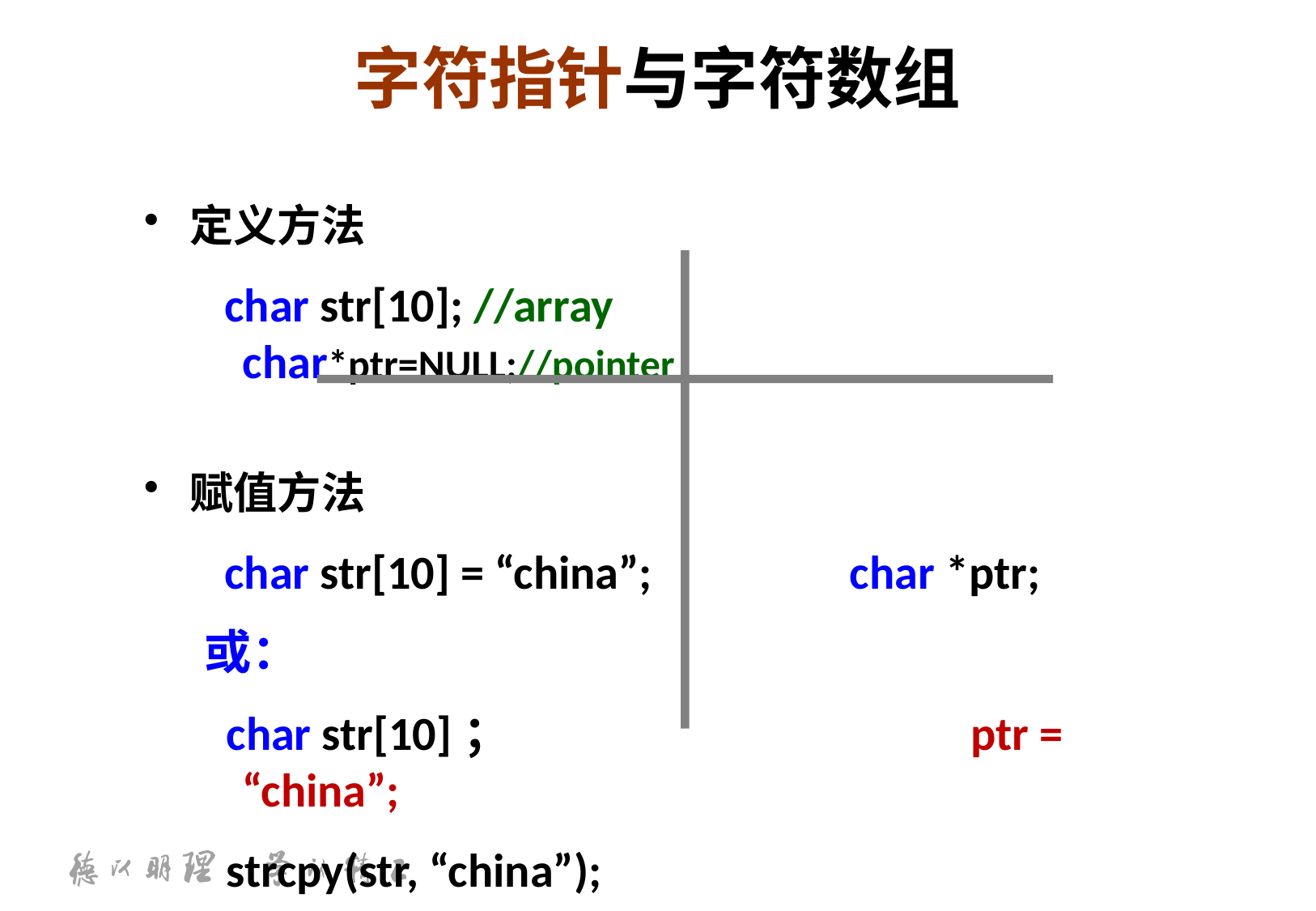

# 字符指针与字符数组

定义方法
  char str[10]; //array	        char*ptr=NULL;//pointer

赋值方法
  char str[10] = “china”; 		char *ptr;
或：
  char str[10]；		 		ptr = “china”;
  strcpy(str, “china”);

102